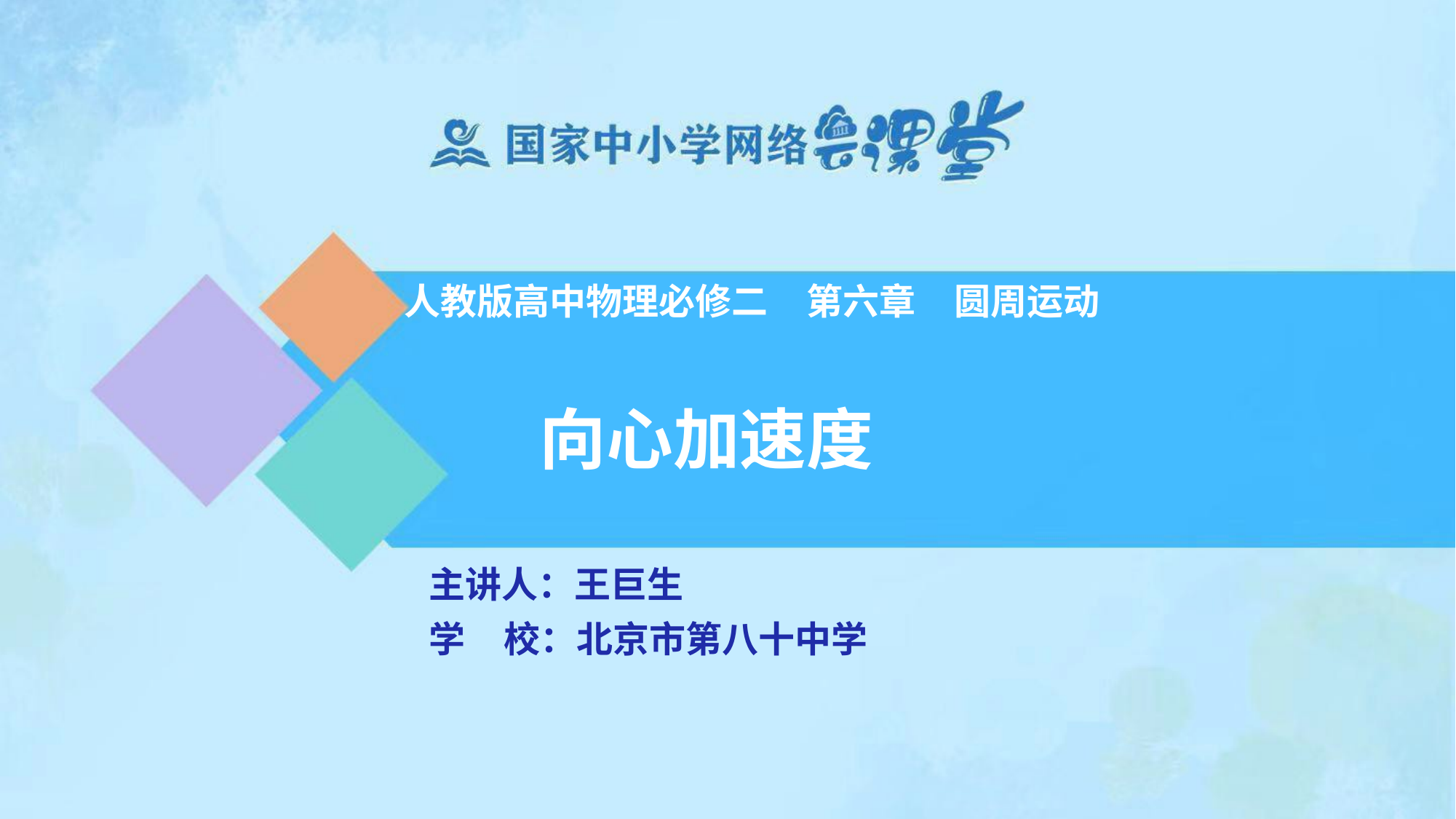

# 人教版高中物理必修二
第六章	圆周运动
向心加速度
主讲人：王巨生
学	校：北京市第八十中学